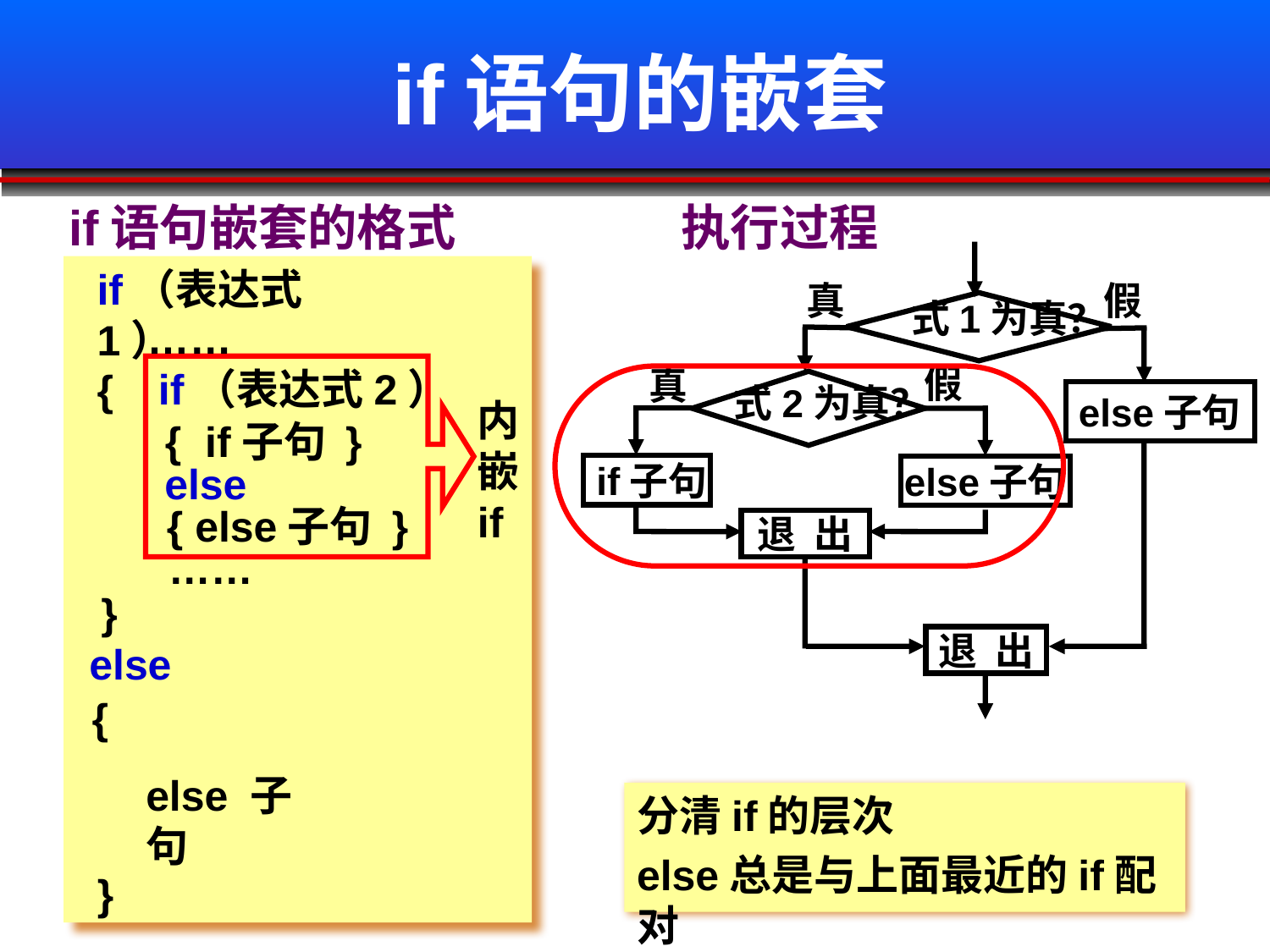

# if语句的嵌套
 if语句嵌套的格式
 执行过程

if（表达式1）
{
假
真

式1为真？
……

if（表达式2）

假
真

式2为真？
else子句
内嵌if

    {  if子句 }
if子句

     else
 if子句
else子句
     { else子句 }
退  出

……

  }
 else
退  出

  {
else 子句
分清if的层次

else总是与上面最近的if配对
}